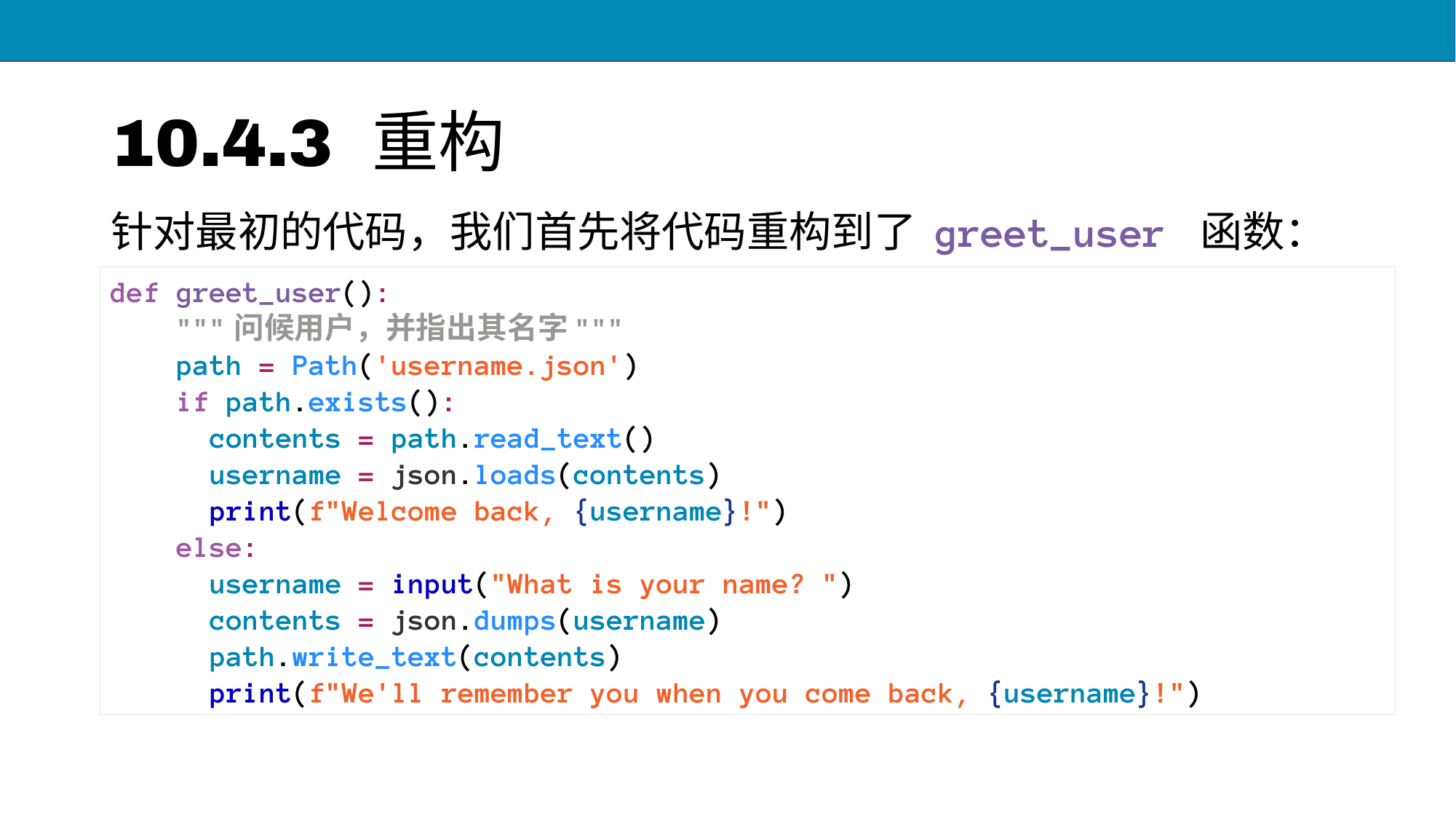

# 10.4.3 重构
针对最初的代码，我们首先将代码重构到了 greet_user 函数：
def greet_user():
    """问候用户，并指出其名字"""
    path = Path('username.json')
    if path.exists():
      contents = path.read_text()
      username = json.loads(contents)
      print(f"Welcome back, {username}!")
    else:
      username = input("What is your name? ")
      contents = json.dumps(username)
      path.write_text(contents)
      print(f"We'll remember you when you come back, {username}!")